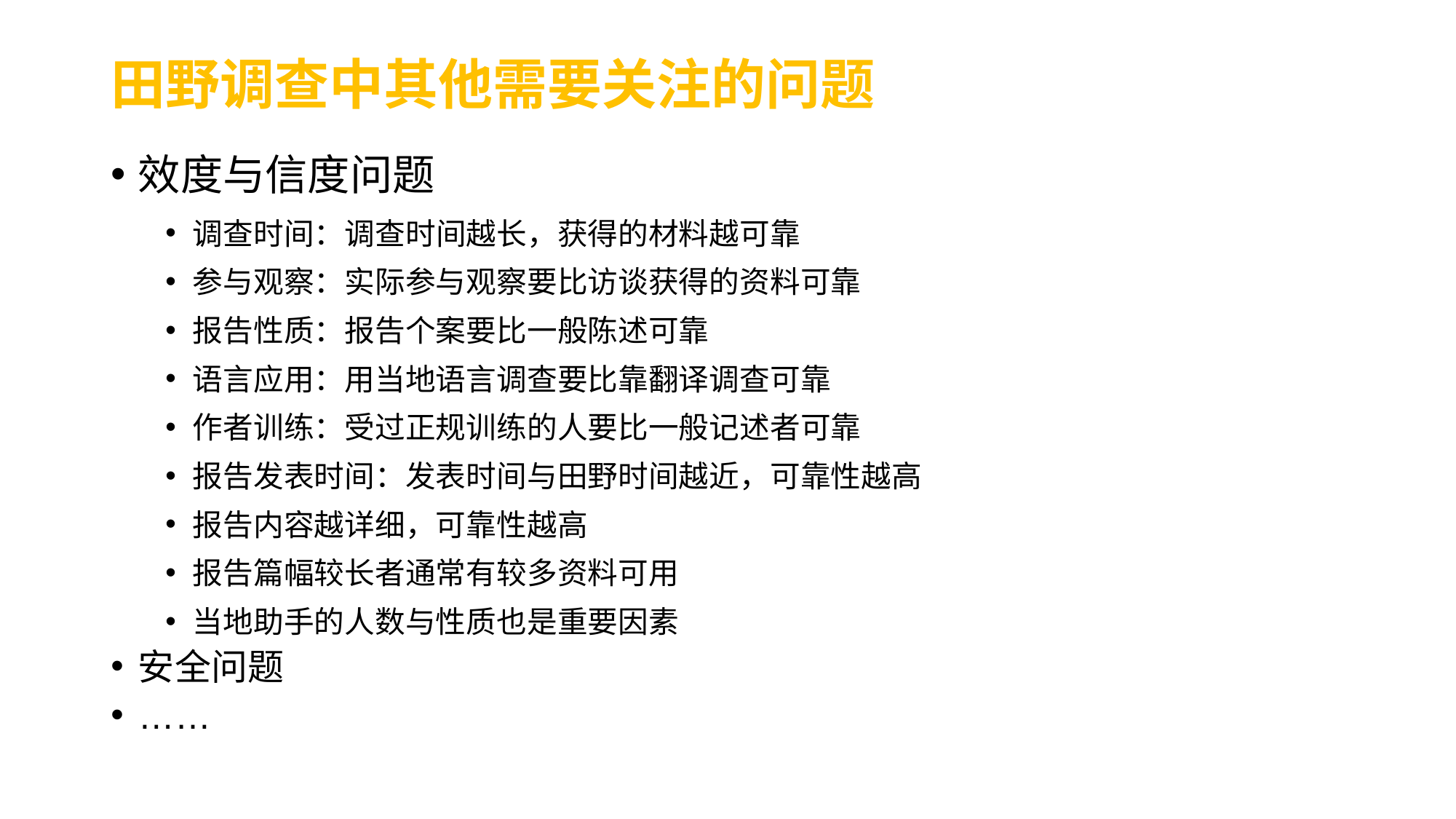

# 田野调查中其他需要关注的问题
效度与信度问题
调查时间：调查时间越长，获得的材料越可靠
参与观察：实际参与观察要比访谈获得的资料可靠
报告性质：报告个案要比一般陈述可靠
语言应用：用当地语言调查要比靠翻译调查可靠
作者训练：受过正规训练的人要比一般记述者可靠
报告发表时间：发表时间与田野时间越近，可靠性越高
报告内容越详细，可靠性越高
报告篇幅较长者通常有较多资料可用
当地助手的人数与性质也是重要因素
安全问题
……